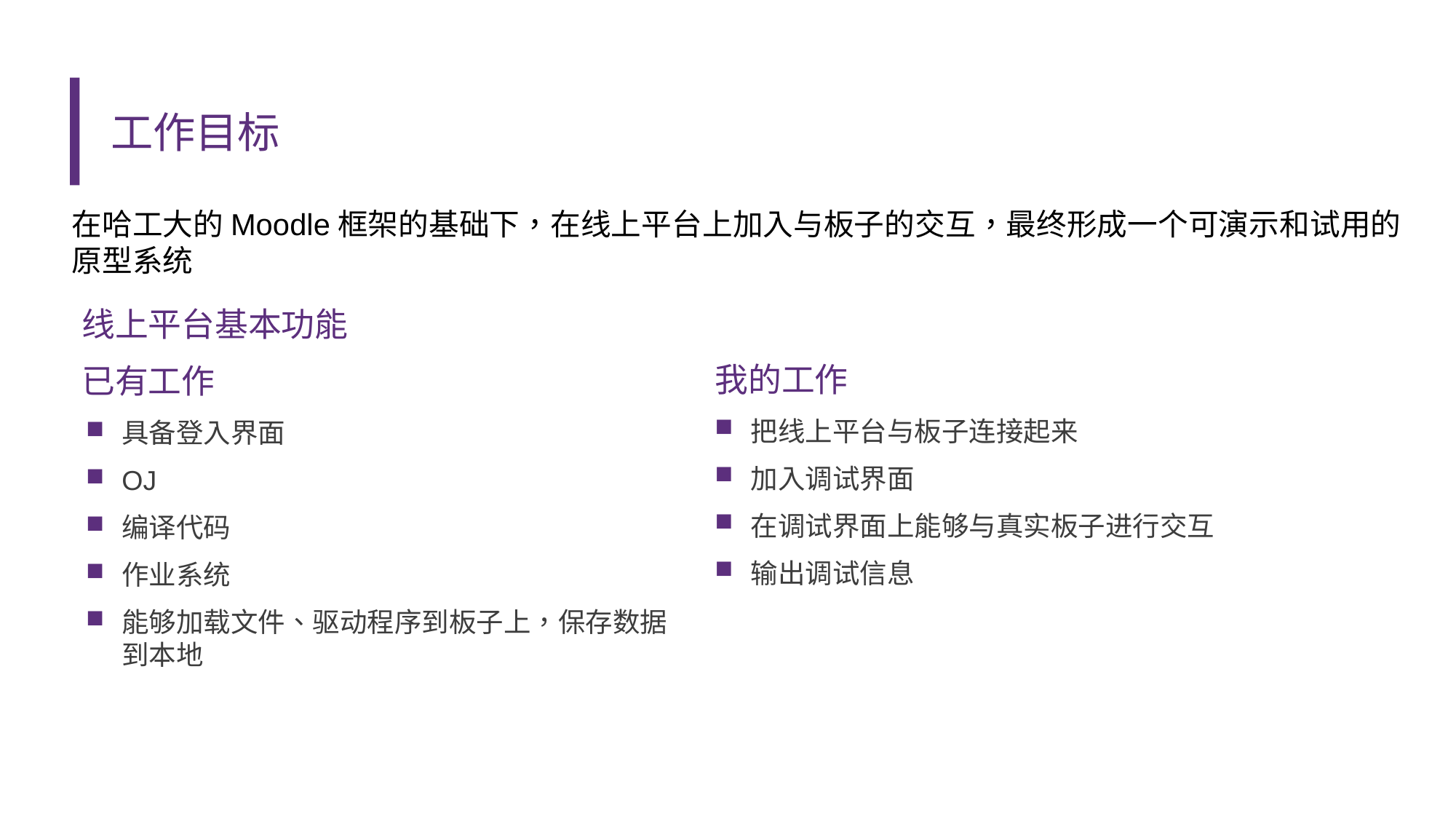

# 工作目标
在哈工大的Moodle框架的基础下，在线上平台上加入与板子的交互，最终形成一个可演示和试用的原型系统
线上平台基本功能
我的工作
已有工作
把线上平台与板子连接起来
加入调试界面
在调试界面上能够与真实板子进行交互
输出调试信息
具备登入界面
OJ
编译代码
作业系统
能够加载文件、驱动程序到板子上，保存数据到本地